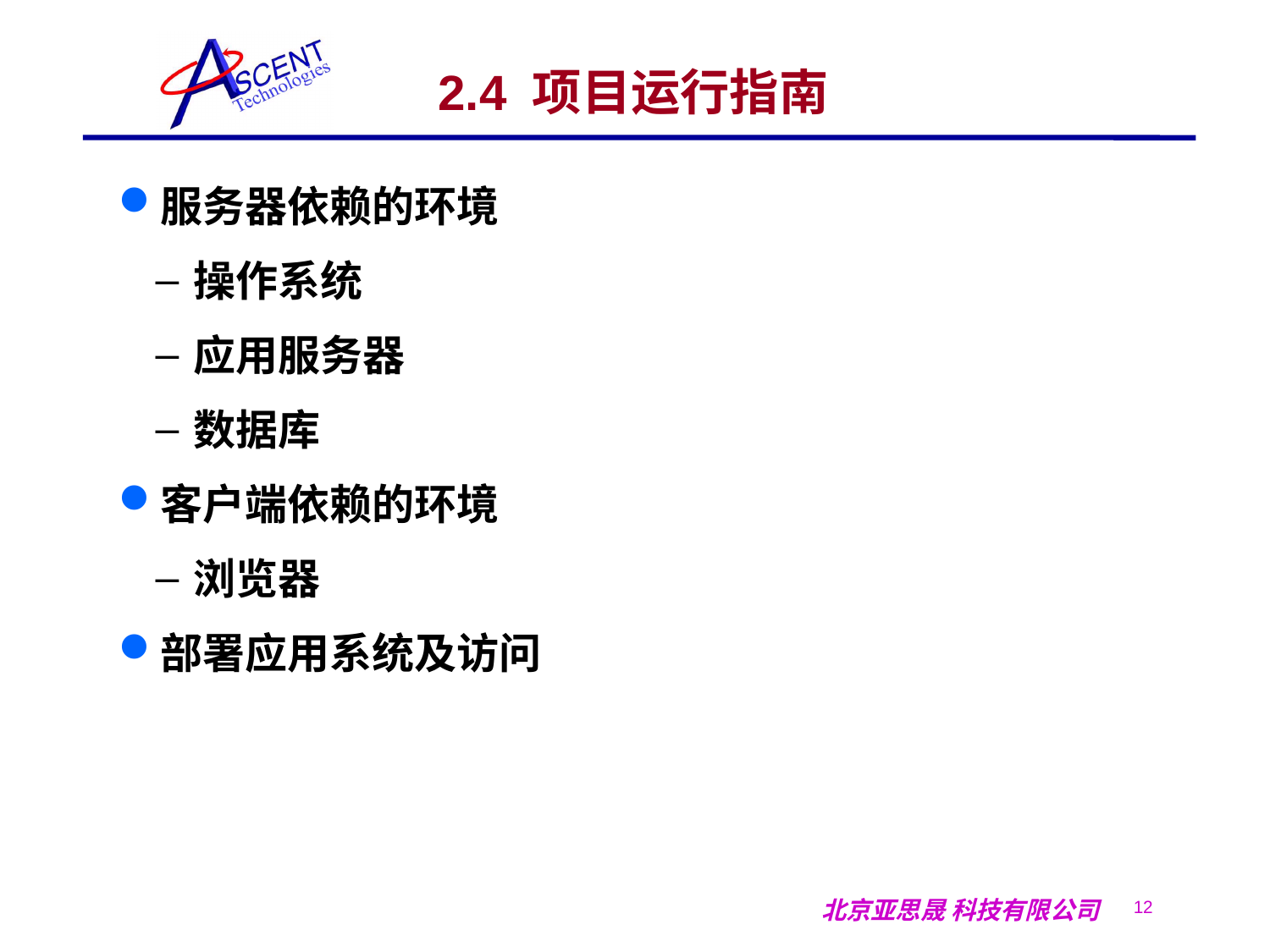

# 2.4 项目运行指南
服务器依赖的环境
操作系统
应用服务器
数据库
客户端依赖的环境
浏览器
部署应用系统及访问